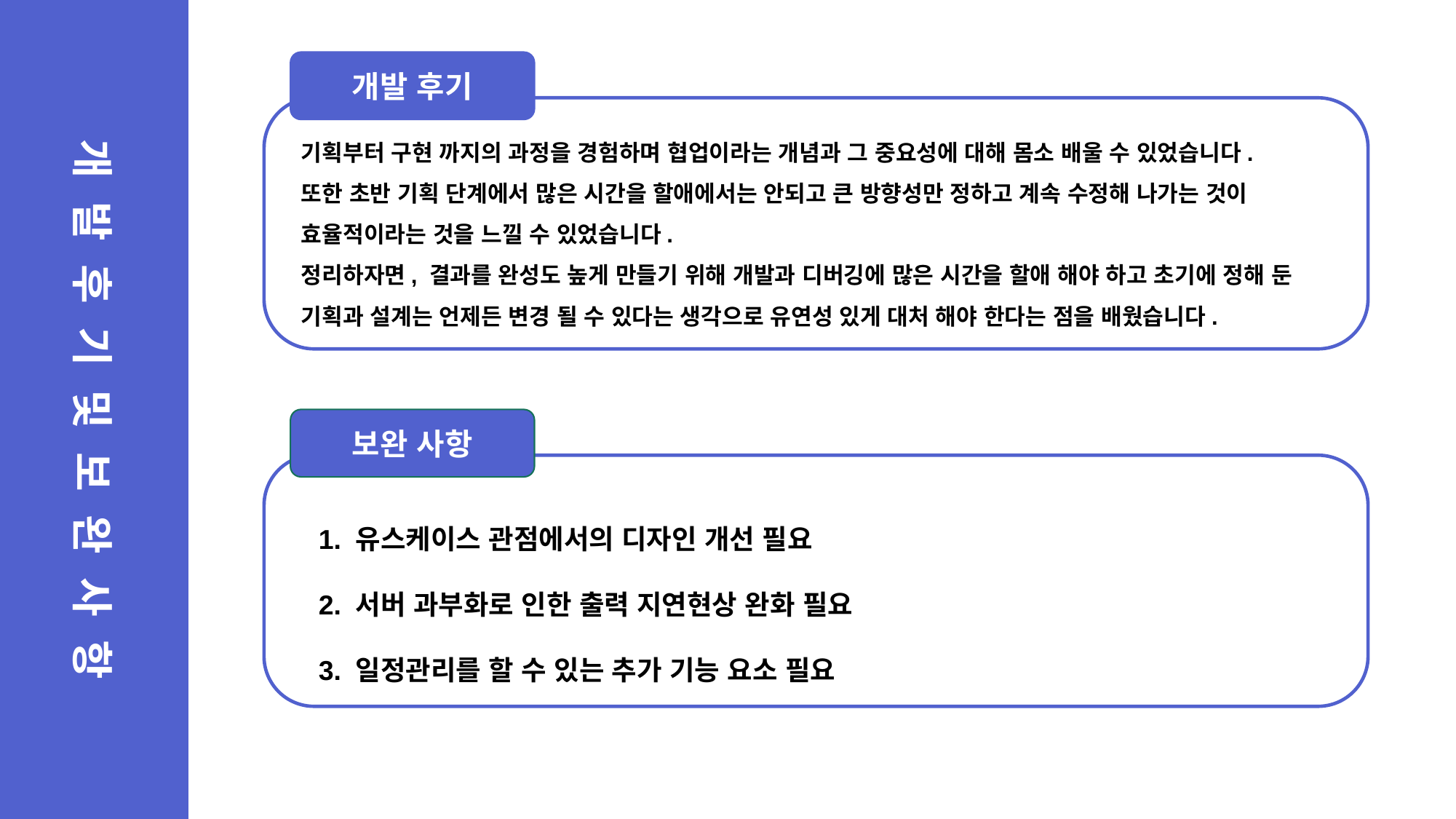

개  발  후  기  및  보  완  사  항
개발 후기

기획부터 구현 까지의 과정을 경험하며 협업이라는 개념과 그 중요성에 대해 몸소 배울 수 있었습니다.
또한 초반 기획 단계에서 많은 시간을 할애에서는 안되고 큰 방향성만 정하고 계속 수정해 나가는 것이 효율적이라는 것을 느낄 수 있었습니다.
정리하자면, 결과를 완성도 높게 만들기 위해 개발과 디버깅에 많은 시간을 할애 해야 하고 초기에 정해 둔 기획과 설계는 언제든 변경 될 수 있다는 생각으로 유연성 있게 대처 해야 한다는 점을 배웠습니다.
보완 사항

1. 유스케이스 관점에서의 디자인 개선 필요
2. 서버 과부화로 인한 출력 지연현상 완화 필요
3. 일정관리를 할 수 있는 추가 기능 요소 필요